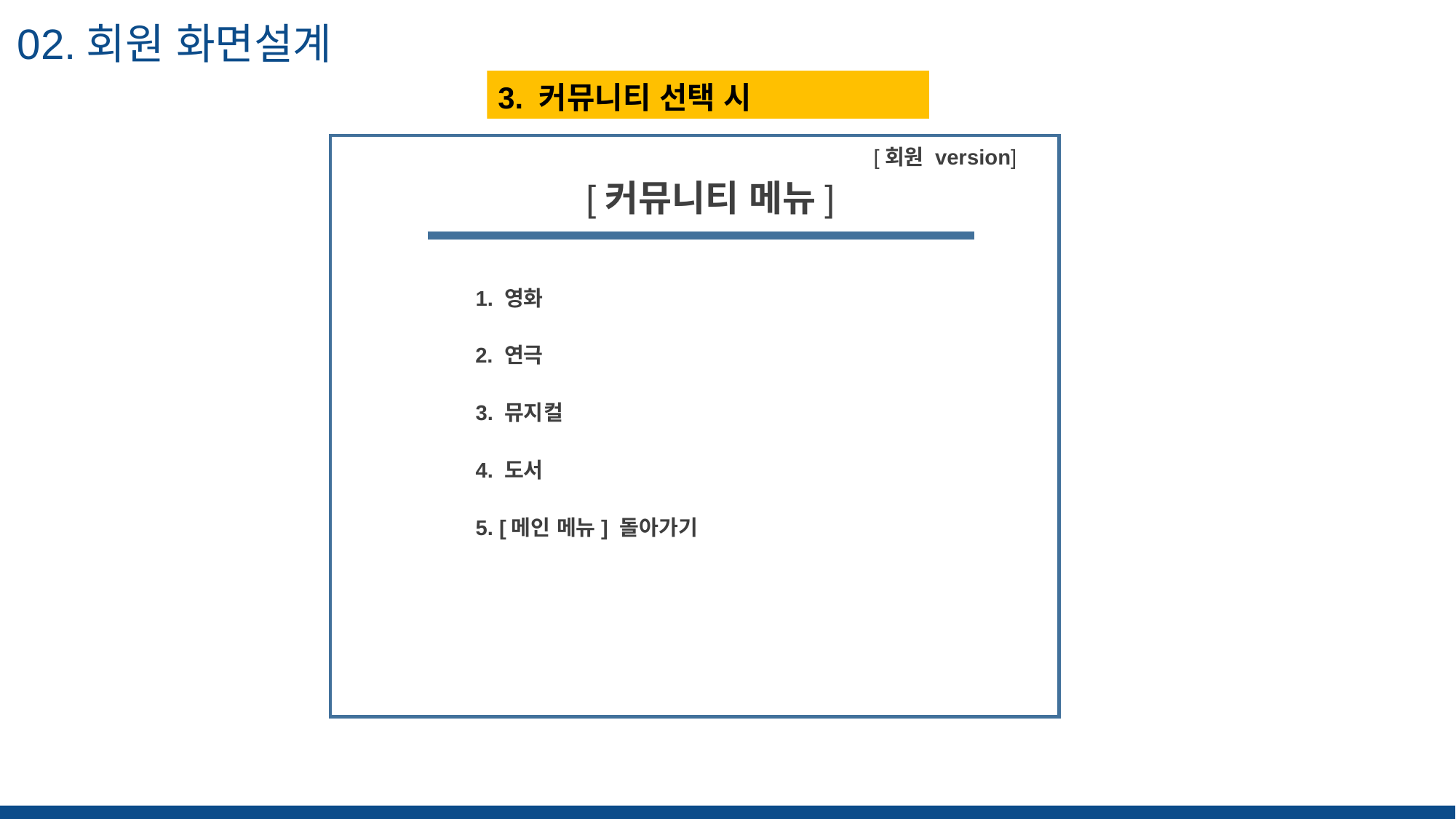

02.회원 화면설계

3. 커뮤니티 선택 시
“ 해당 슬라이드의 핵심 을 적어주세요 ”

[회원 version]
 [커뮤니티 메뉴]
1. 영화
2. 연극
3. 뮤지컬
4. 도서
5. [메인 메뉴] 돌아가기